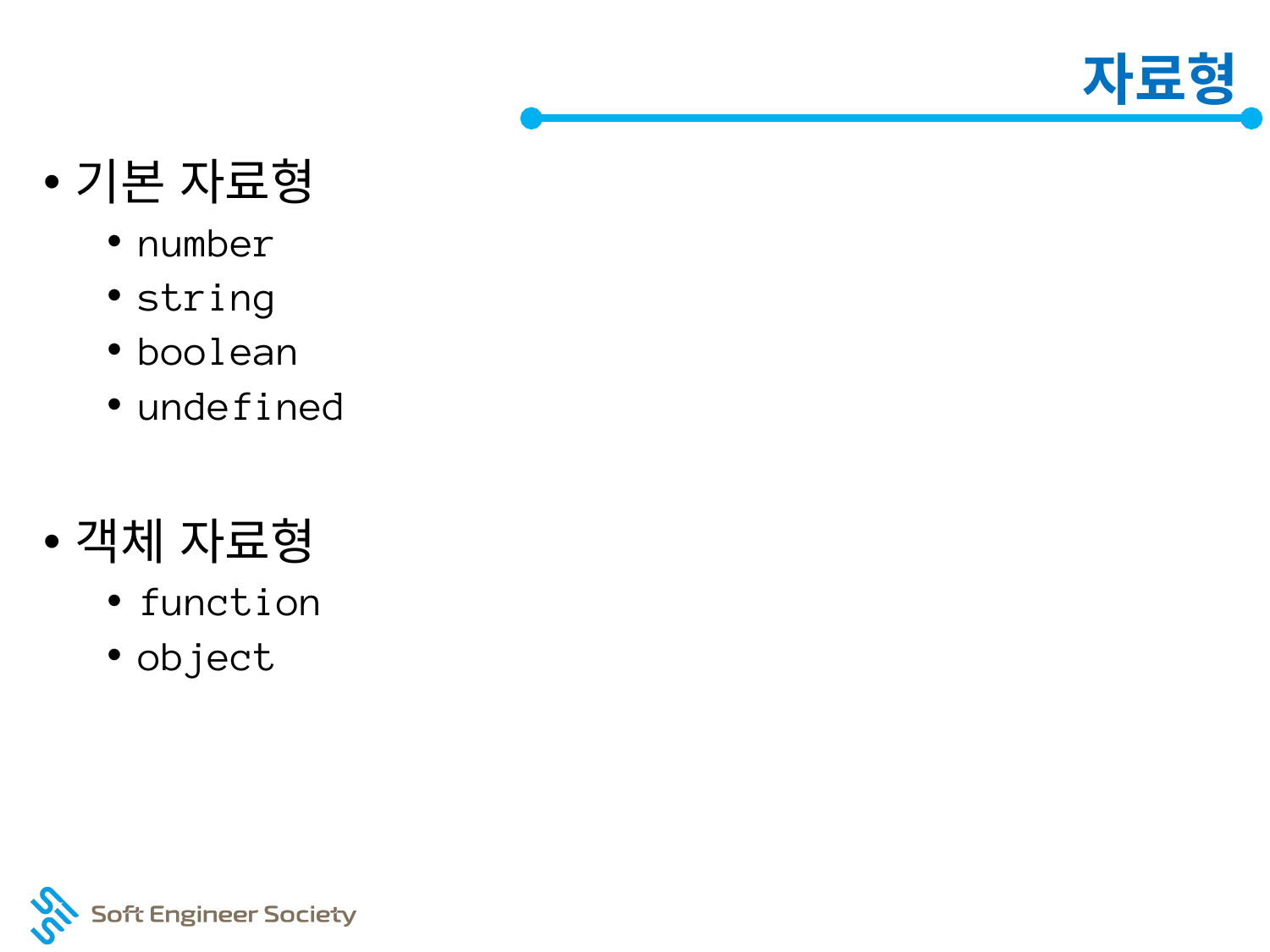

# 자료형
기본 자료형
number
string
boolean
undefined

객체 자료형
function
object